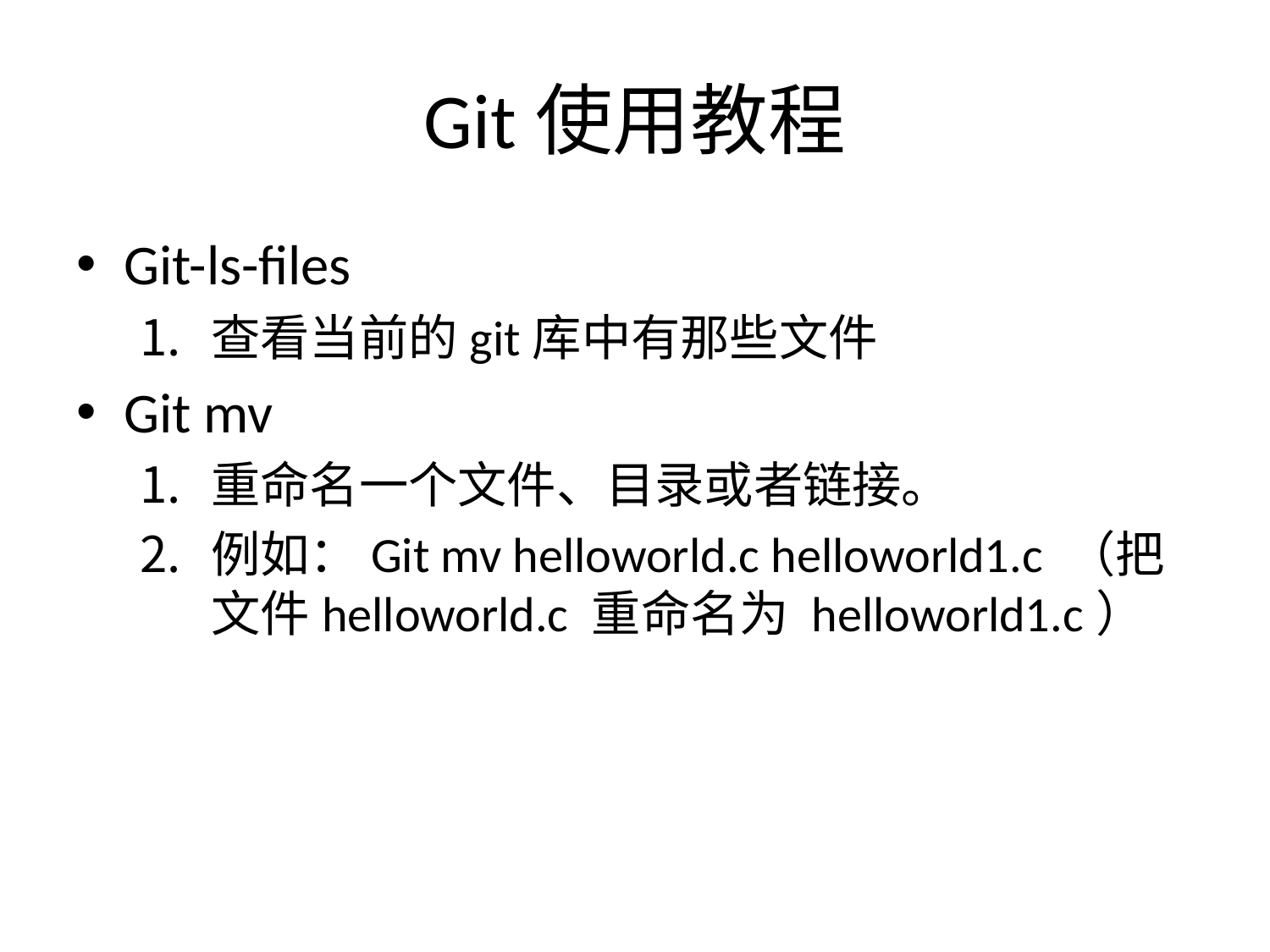

# Git使用教程
Git-ls-files
查看当前的git库中有那些文件
Git mv
重命名一个文件、目录或者链接。
例如：Git mv helloworld.c helloworld1.c （把文件helloworld.c 重命名为 helloworld1.c）